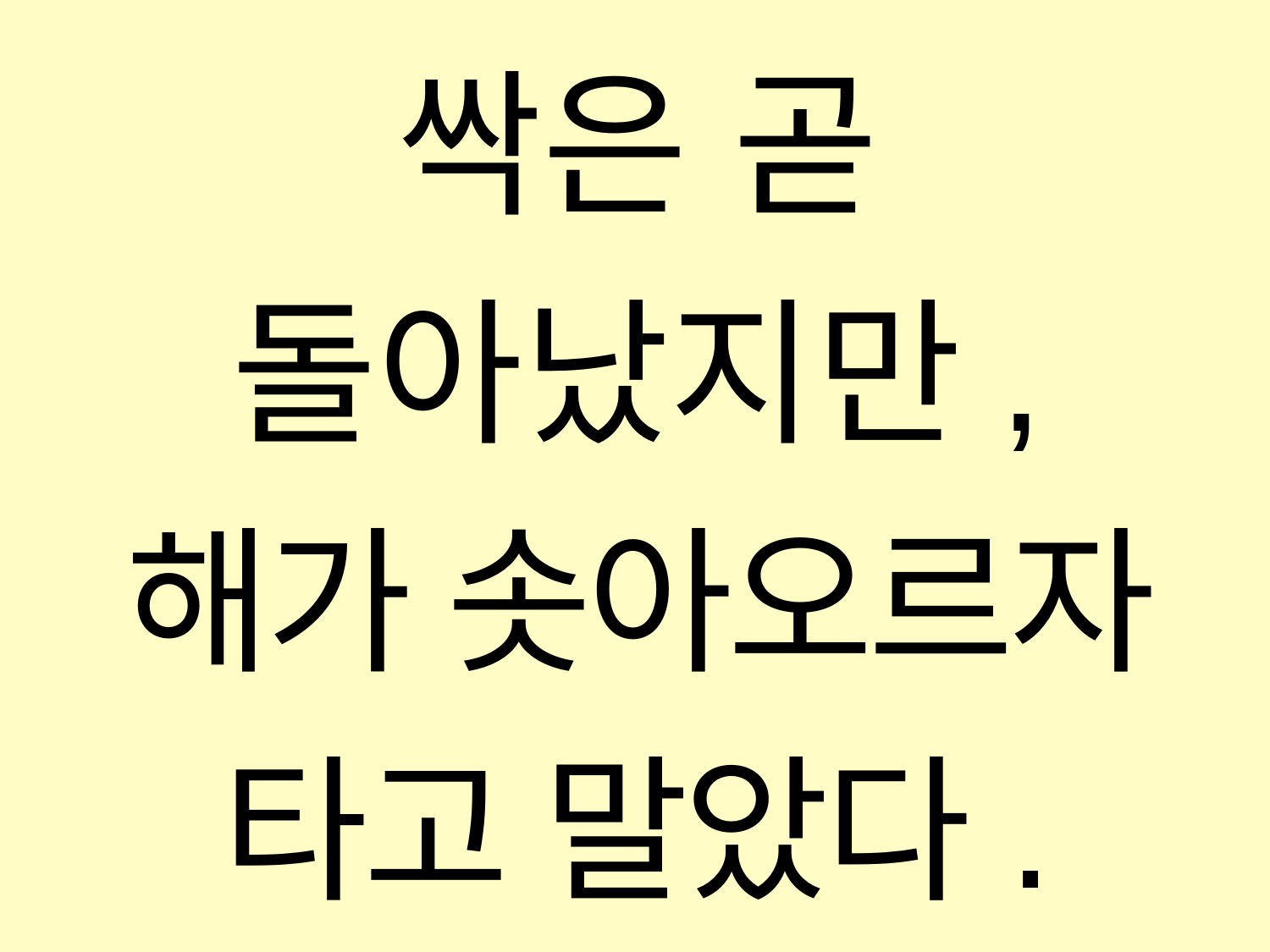

싹은 곧 돌아났지만,
해가 솟아오르자 타고 말았다.
뿌리가 없어서
말라 버린 것이다.